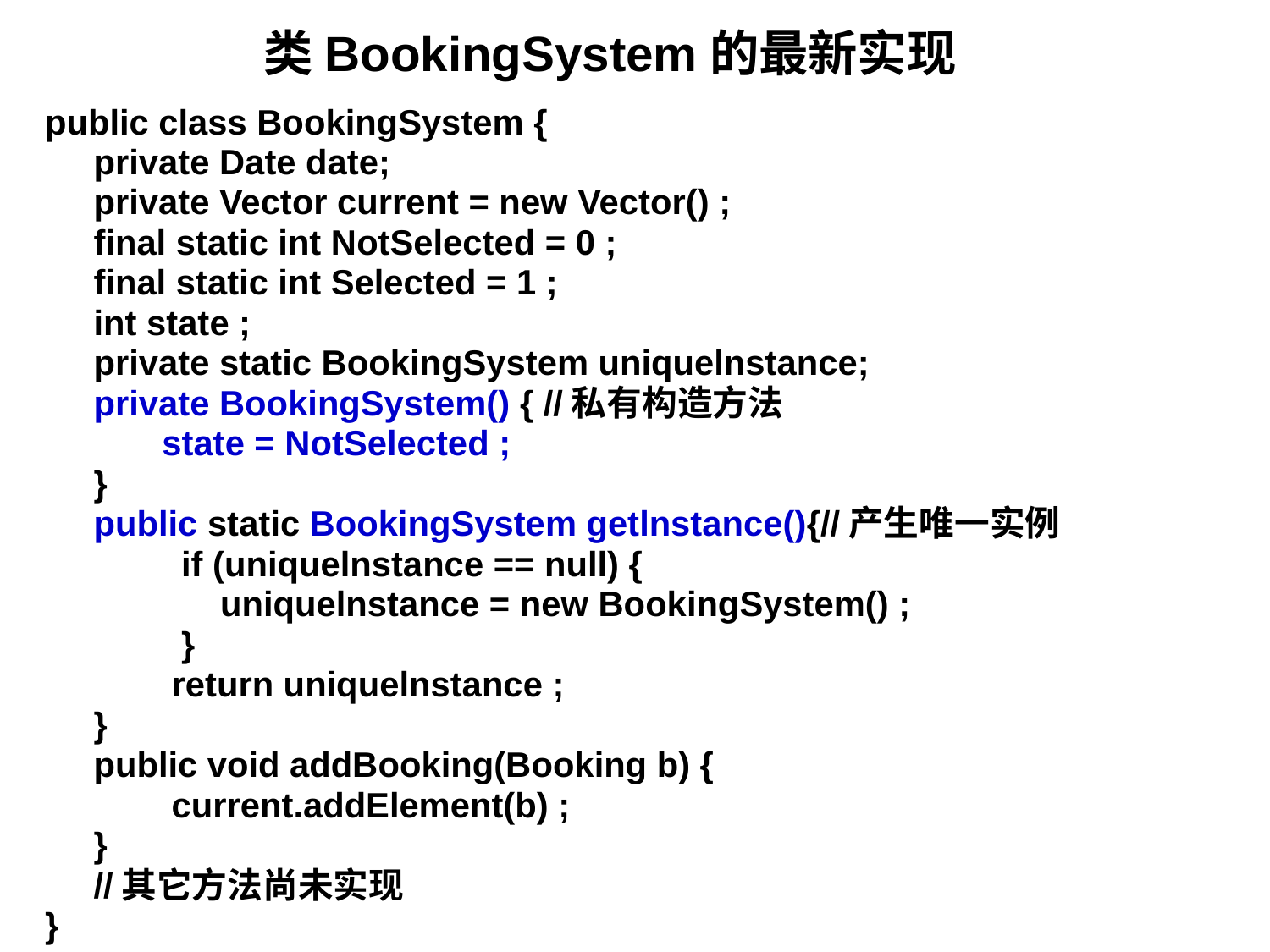

类BookingSystem的最新实现
public class BookingSystem {
     private Date date;
     private Vector current = new Vector() ;
     final static int NotSelected = 0 ;
     final static int Selected = 1 ;
     int state ;
     private static BookingSystem uniquelnstance;
     private BookingSystem() { //私有构造方法
            state = NotSelected ;
     }
     public static BookingSystem getlnstance(){//产生唯一实例
              if (uniquelnstance == null) {
                  uniquelnstance = new BookingSystem() ;
              }
             return uniquelnstance ;
     }
     public void addBooking(Booking b) {
             current.addElement(b) ;
     }
     //其它方法尚未实现
}